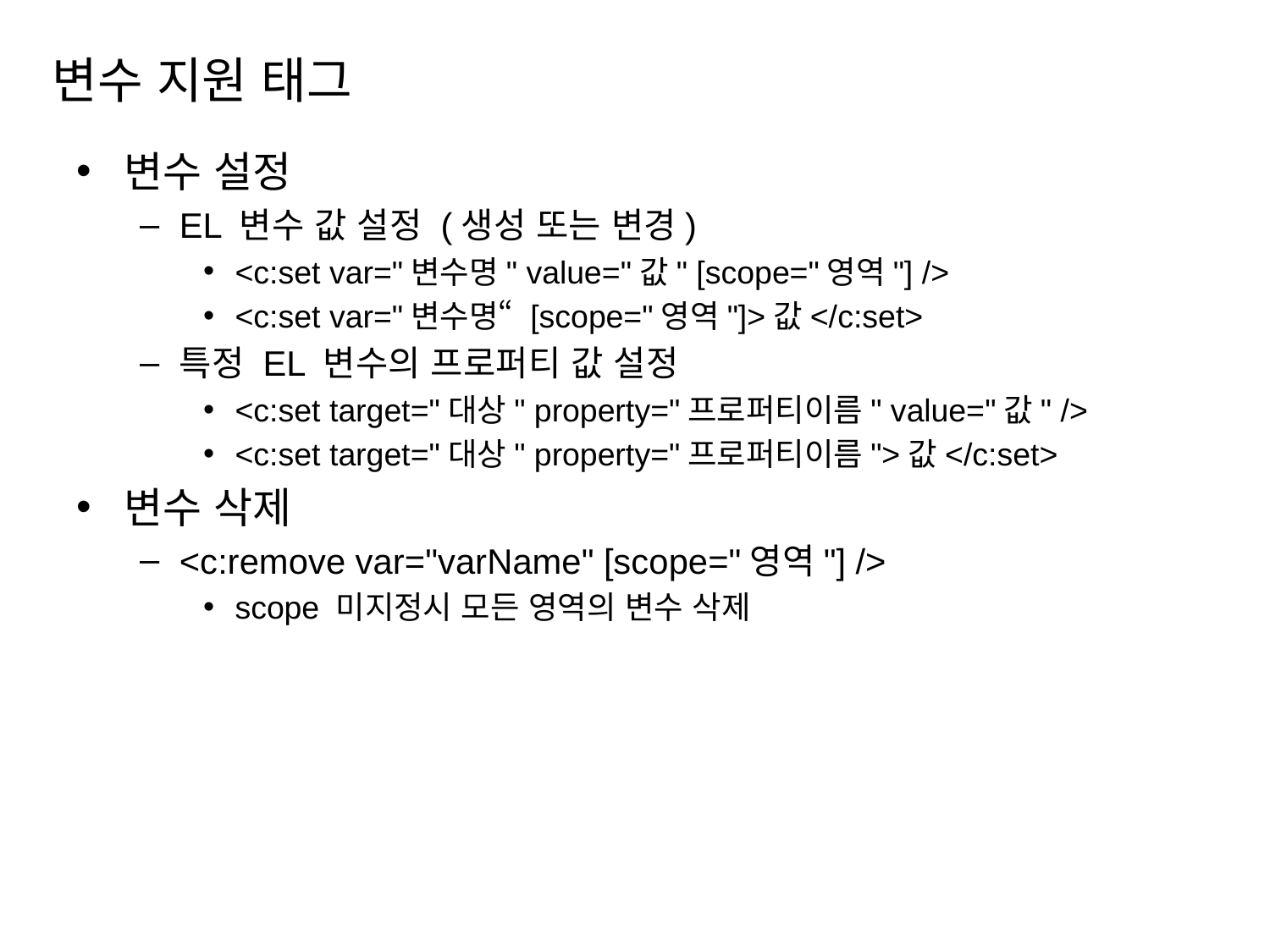

# 변수 지원 태그
변수 설정
EL 변수 값 설정 (생성 또는 변경)
<c:set var="변수명" value="값" [scope="영역"] />
<c:set var="변수명“ [scope="영역"]>값</c:set>
특정 EL 변수의 프로퍼티 값 설정
<c:set target="대상" property="프로퍼티이름" value="값" />
<c:set target="대상" property="프로퍼티이름">값</c:set>
변수 삭제
<c:remove var="varName" [scope="영역"] />
scope 미지정시 모든 영역의 변수 삭제